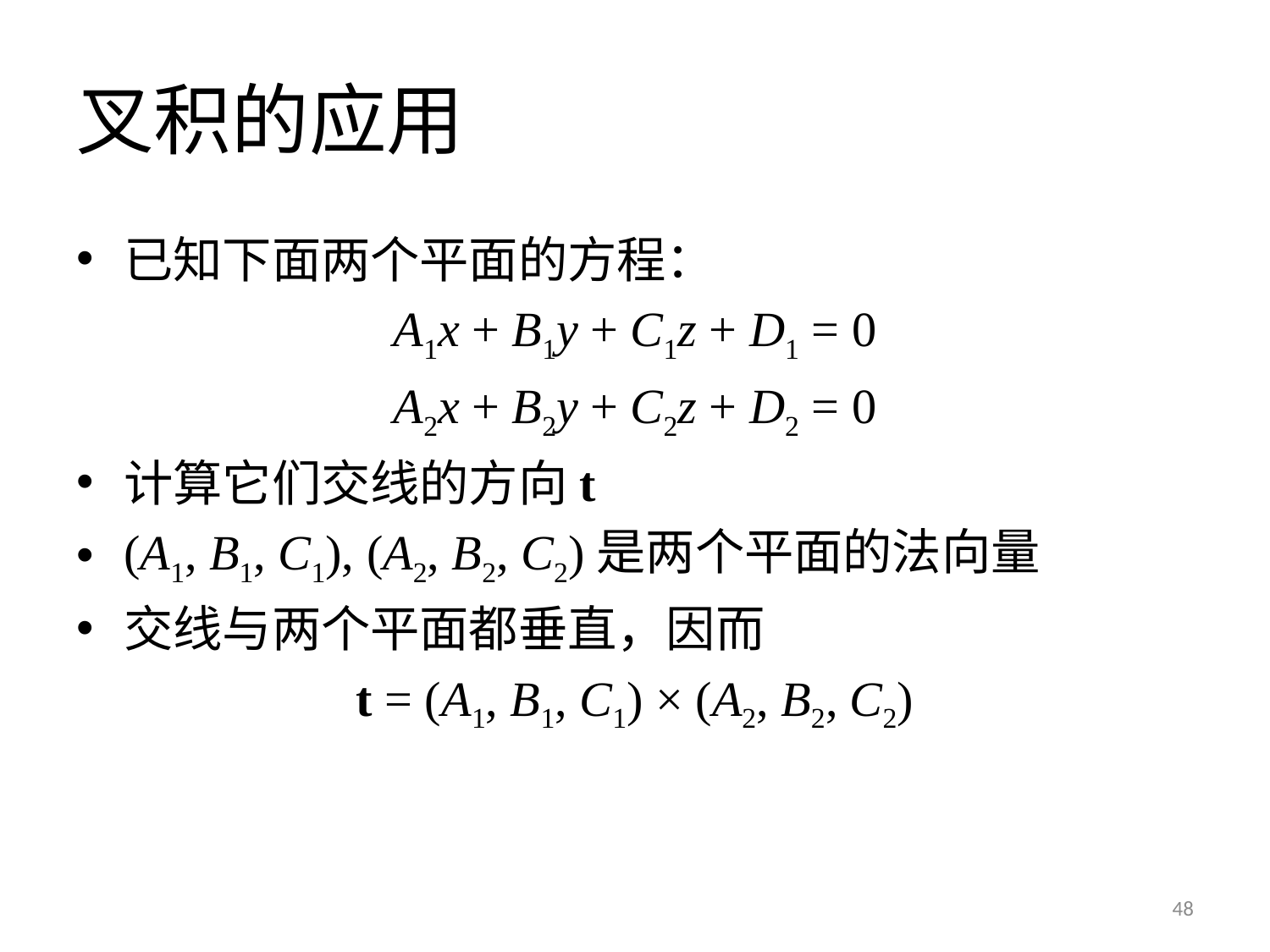

# 叉积的应用
已知下面两个平面的方程：
A1x + B1y + C1z + D1 = 0
A2x + B2y + C2z + D2 = 0
计算它们交线的方向t
(A1, B1, C1), (A2, B2, C2)是两个平面的法向量
交线与两个平面都垂直，因而
t = (A1, B1, C1) × (A2, B2, C2)
48